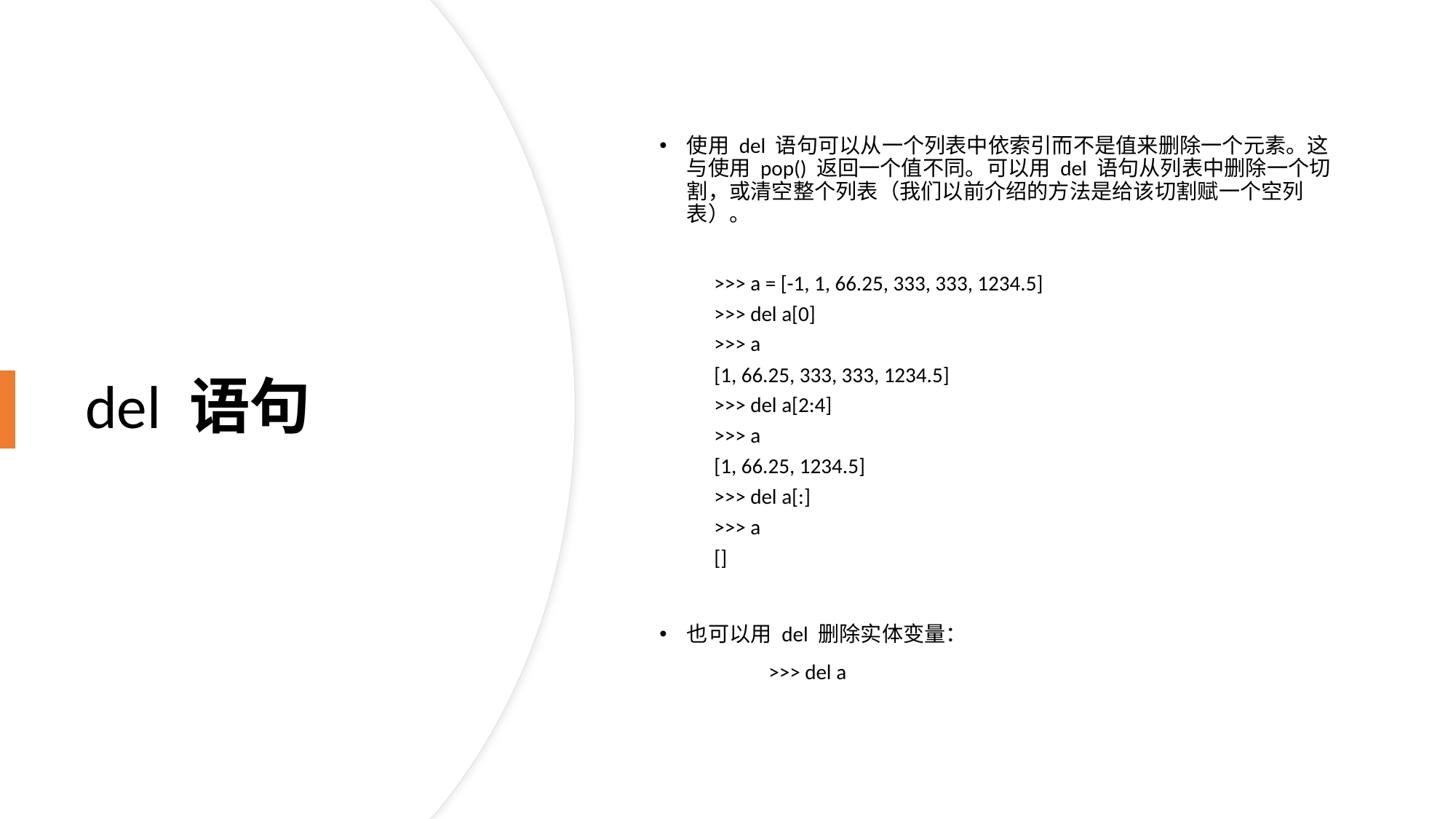

使用 del 语句可以从一个列表中依索引而不是值来删除一个元素。这与使用 pop() 返回一个值不同。可以用 del 语句从列表中删除一个切割，或清空整个列表（我们以前介绍的方法是给该切割赋一个空列表）。

>>> a = [-1, 1, 66.25, 333, 333, 1234.5]
>>> del a[0]
>>> a
[1, 66.25, 333, 333, 1234.5]
>>> del a[2:4]
>>> a
[1, 66.25, 1234.5]
>>> del a[:]
>>> a
[]

也可以用 del 删除实体变量：
	>>> del a
# del 语句